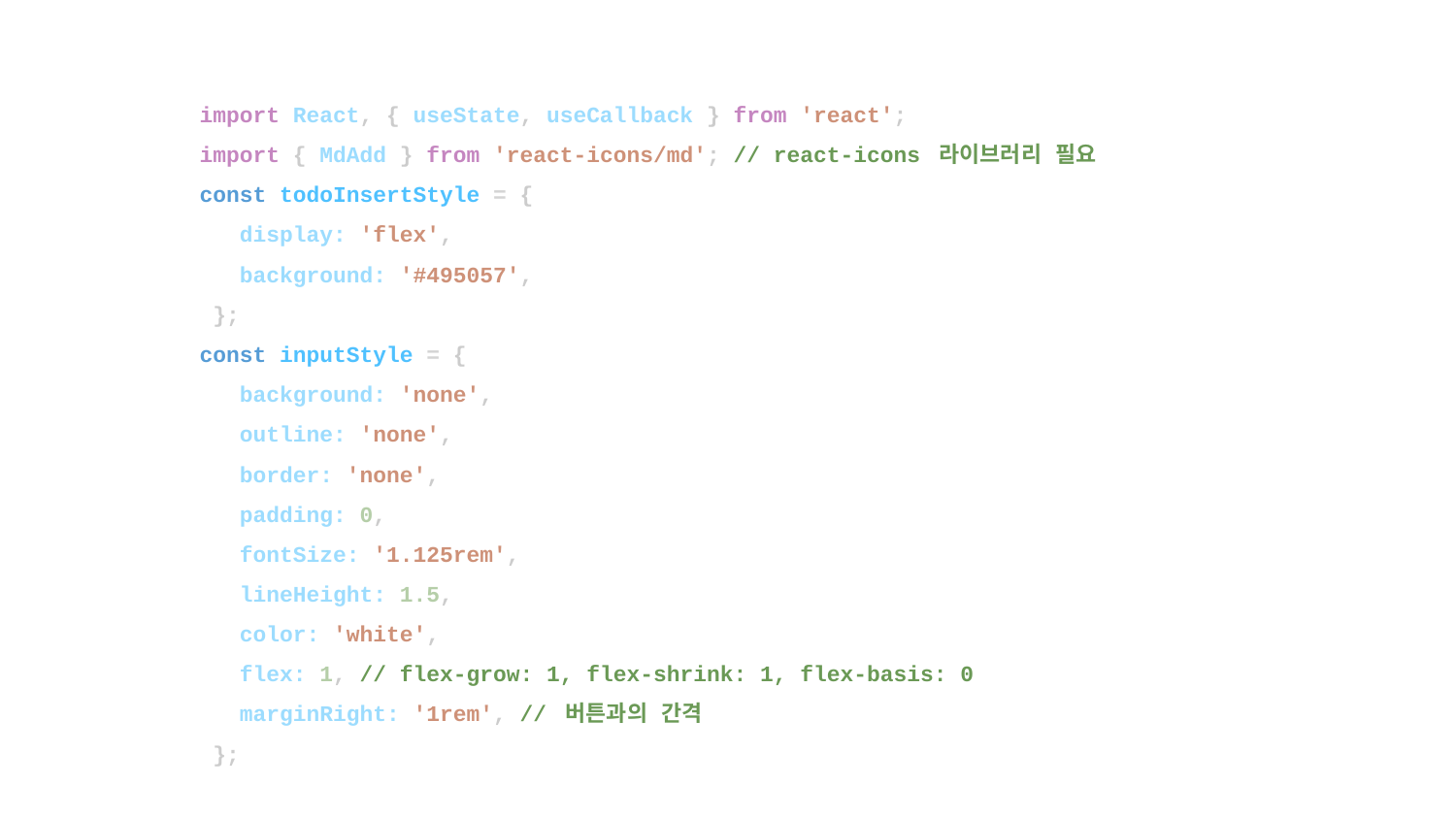

import React, { useState, useCallback } from 'react';
import { MdAdd } from 'react-icons/md'; // react-icons 라이브러리 필요
const todoInsertStyle = {
   display: 'flex',
   background: '#495057',
 };
const inputStyle = {
   background: 'none',
   outline: 'none',
   border: 'none',
   padding: 0,
   fontSize: '1.125rem',
   lineHeight: 1.5,
   color: 'white',
   flex: 1, // flex-grow: 1, flex-shrink: 1, flex-basis: 0
   marginRight: '1rem', // 버튼과의 간격
 };